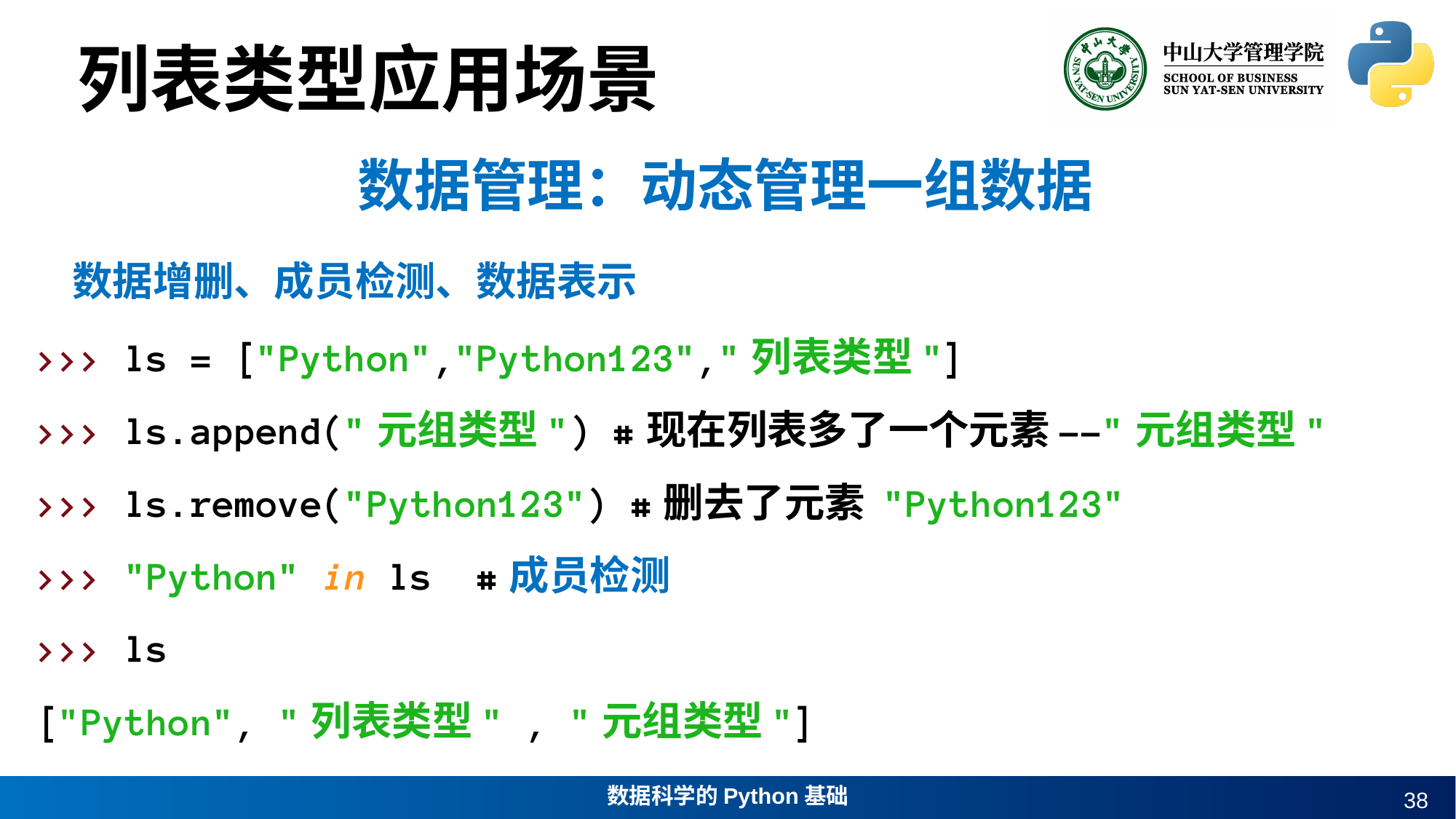

列表类型应用场景
数据管理：动态管理一组数据
数据增删、成员检测、数据表示
>>> ls = ["Python","Python123","列表类型"]
>>> ls.append("元组类型") #现在列表多了一个元素--"元组类型"
>>> ls.remove("Python123") #删去了元素 "Python123"
>>> "Python" in ls  #成员检测
>>> ls
["Python", "列表类型" , "元组类型"]